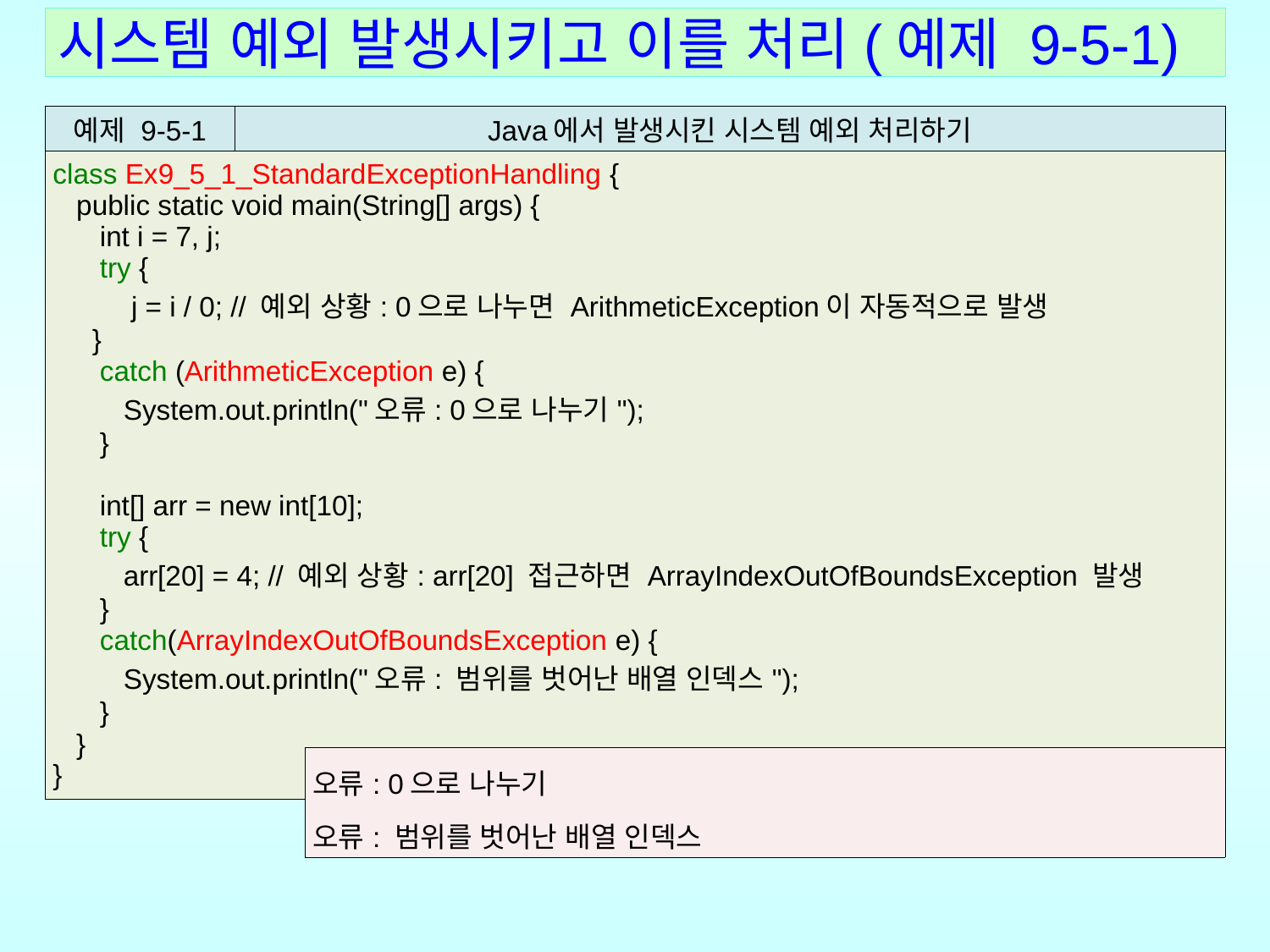

시스템 예외 발생시키고 이를 처리(예제 9-5-1)
| 예제 9-5-1 | Java에서 발생시킨 시스템 예외 처리하기 |
| --- | --- |
| class Ex9\_5\_1\_StandardExceptionHandling { public static void main(String[] args) { int i = 7, j; try { j = i / 0; // 예외 상황: 0으로 나누면 ArithmeticException이 자동적으로 발생 } catch (ArithmeticException e) { System.out.println("오류: 0으로 나누기"); } int[] arr = new int[10]; try { arr[20] = 4; // 예외 상황: arr[20] 접근하면 ArrayIndexOutOfBoundsException 발생 } catch(ArrayIndexOutOfBoundsException e) { System.out.println("오류: 범위를 벗어난 배열 인덱스"); } } } |  |

| 오류: 0으로 나누기 오류: 범위를 벗어난 배열 인덱스 |
| --- |